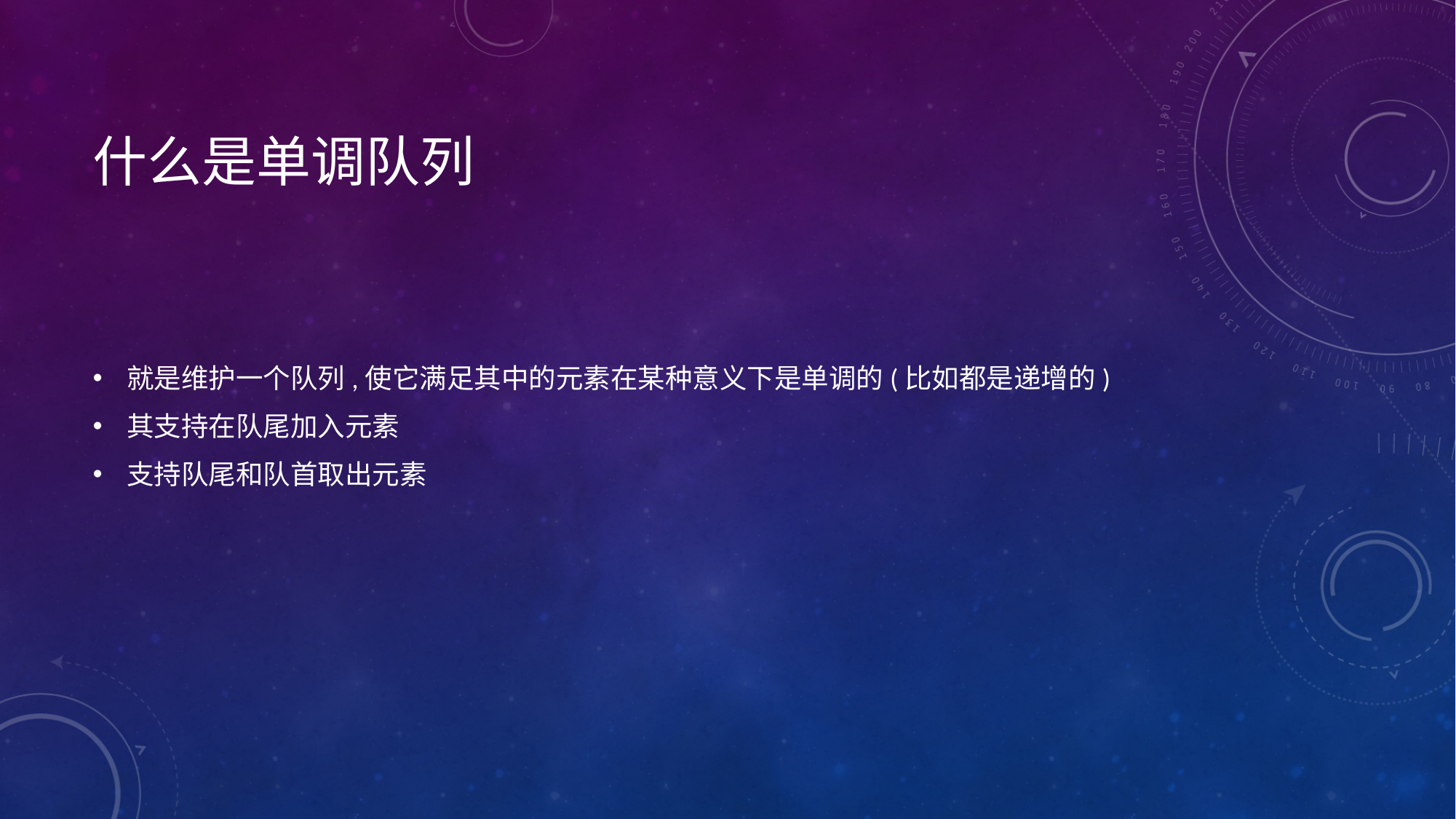

# 什么是单调队列
就是维护一个队列,使它满足其中的元素在某种意义下是单调的(比如都是递增的)
其支持在队尾加入元素
支持队尾和队首取出元素